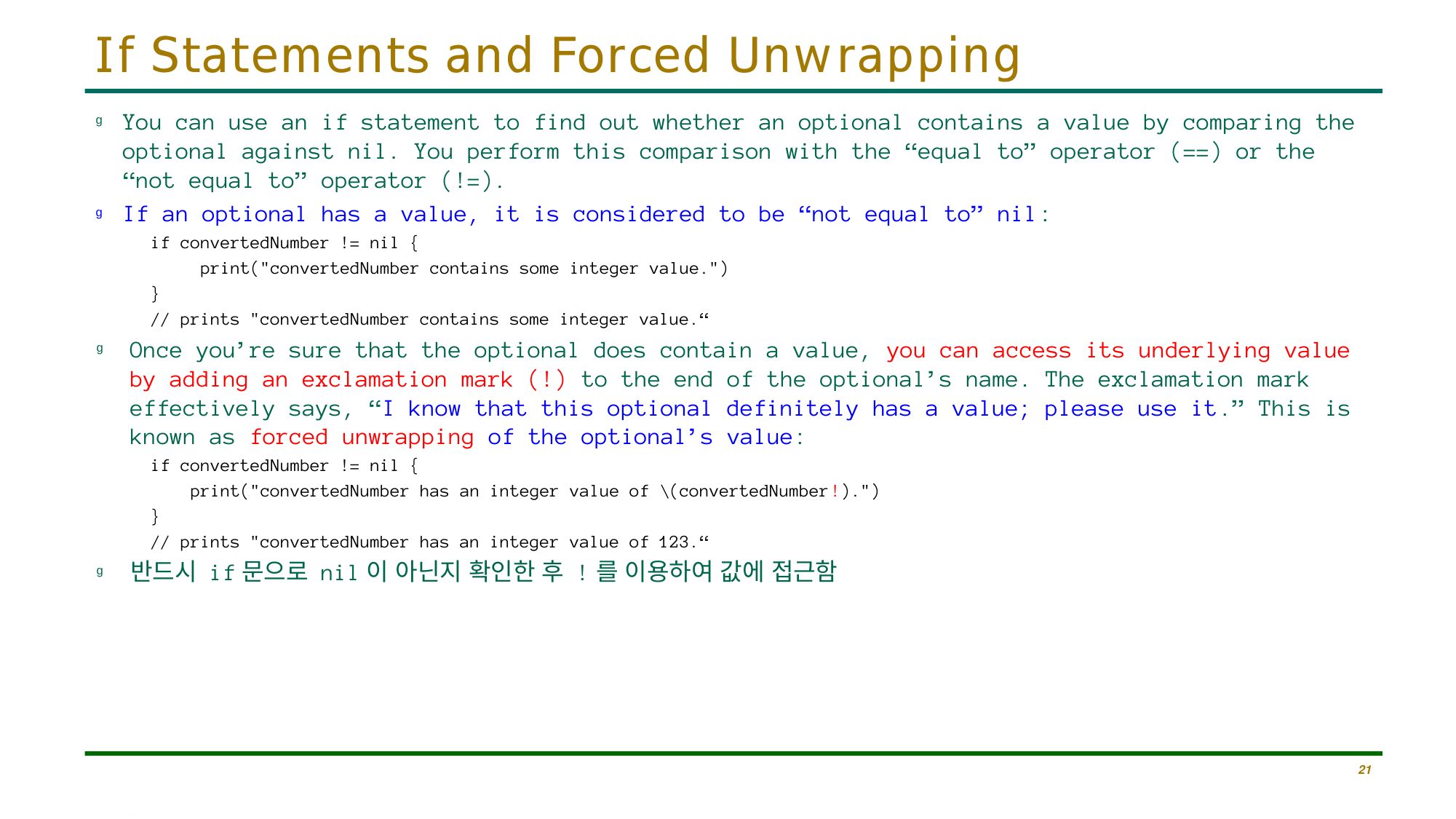

# If Statements and Forced Unwrapping
You can use an if statement to find out whether an optional contains a value by comparing the optional against nil. You perform this comparison with the “equal to” operator (==) or the “not equal to” operator (!=).
If an optional has a value, it is considered to be “not equal to” nil:
if convertedNumber != nil {
     print("convertedNumber contains some integer value.")
}
// prints "convertedNumber contains some integer value.“
Once you’re sure that the optional does contain a value, you can access its underlying value by adding an exclamation mark (!) to the end of the optional’s name. The exclamation mark effectively says, “I know that this optional definitely has a value; please use it.” This is known as forced unwrapping of the optional’s value:
if convertedNumber != nil {
    print("convertedNumber has an integer value of \(convertedNumber!).")
}
// prints "convertedNumber has an integer value of 123.“
반드시 if문으로 nil이 아닌지 확인한 후 !를 이용하여 값에 접근함